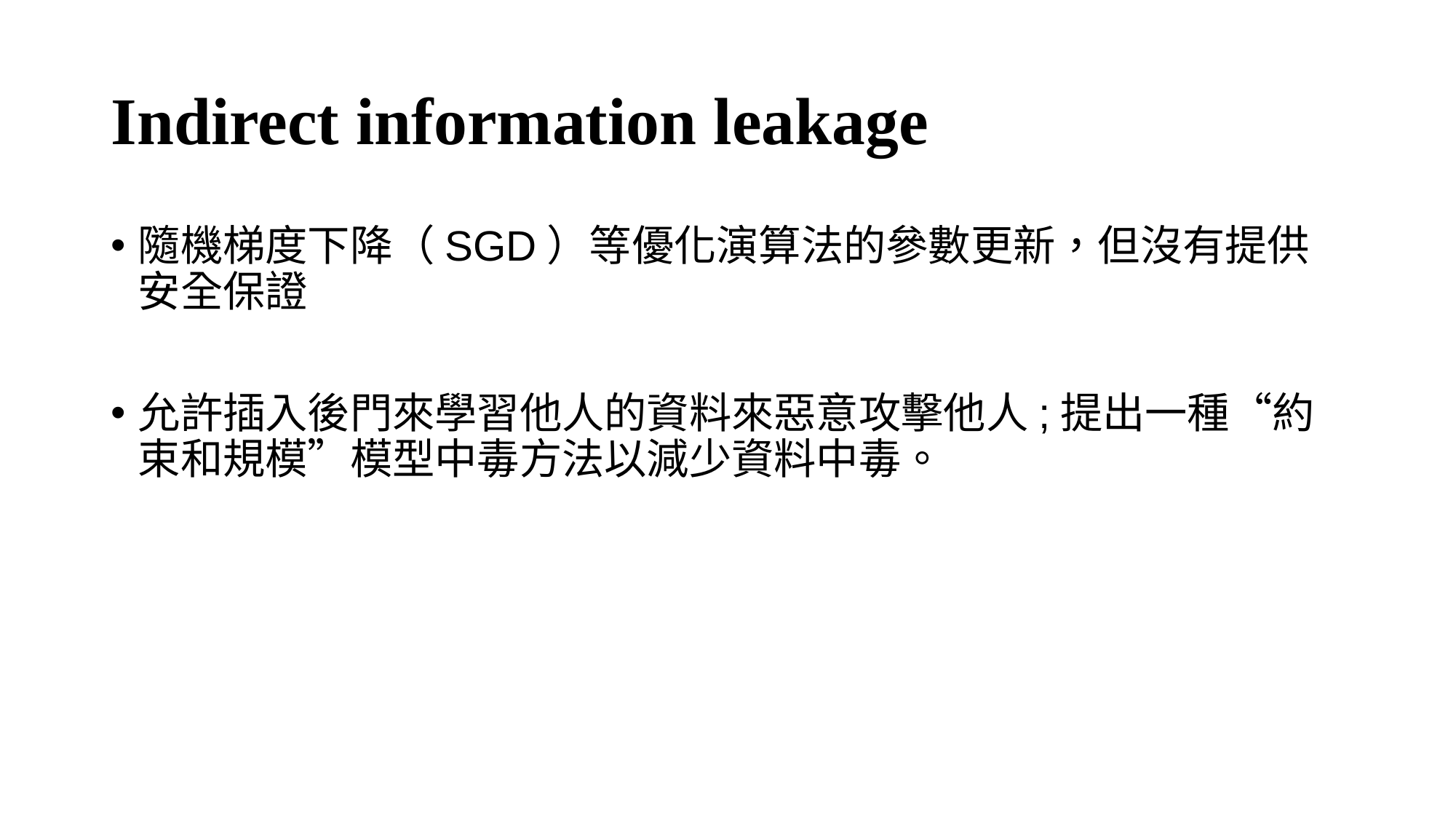

# Indirect information leakage
隨機梯度下降（SGD）等優化演算法的參數更新，但沒有提供安全保證

允許插入後門來學習他人的資料來惡意攻擊他人;提出一種“約束和規模”模型中毒方法以減少資料中毒。